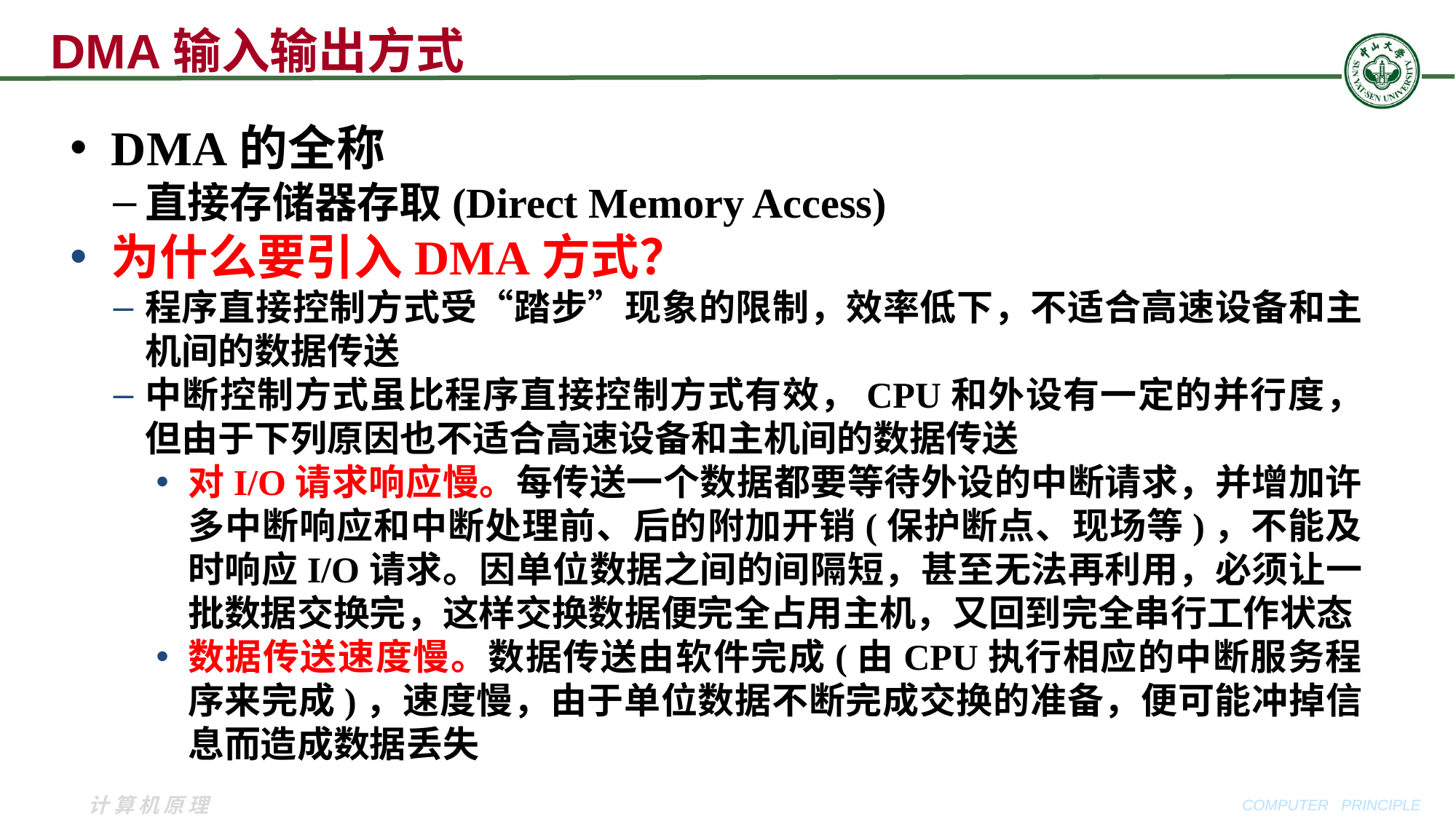

DMA输入输出方式
DMA的全称
直接存储器存取(Direct Memory Access)
为什么要引入DMA方式？
程序直接控制方式受“踏步”现象的限制，效率低下，不适合高速设备和主机间的数据传送
中断控制方式虽比程序直接控制方式有效，CPU和外设有一定的并行度，但由于下列原因也不适合高速设备和主机间的数据传送
对I/O请求响应慢。每传送一个数据都要等待外设的中断请求，并增加许多中断响应和中断处理前、后的附加开销(保护断点、现场等)，不能及时响应I/O请求。因单位数据之间的间隔短，甚至无法再利用，必须让一批数据交换完，这样交换数据便完全占用主机，又回到完全串行工作状态
数据传送速度慢。数据传送由软件完成(由CPU执行相应的中断服务程序来完成)，速度慢，由于单位数据不断完成交换的准备，便可能冲掉信息而造成数据丢失